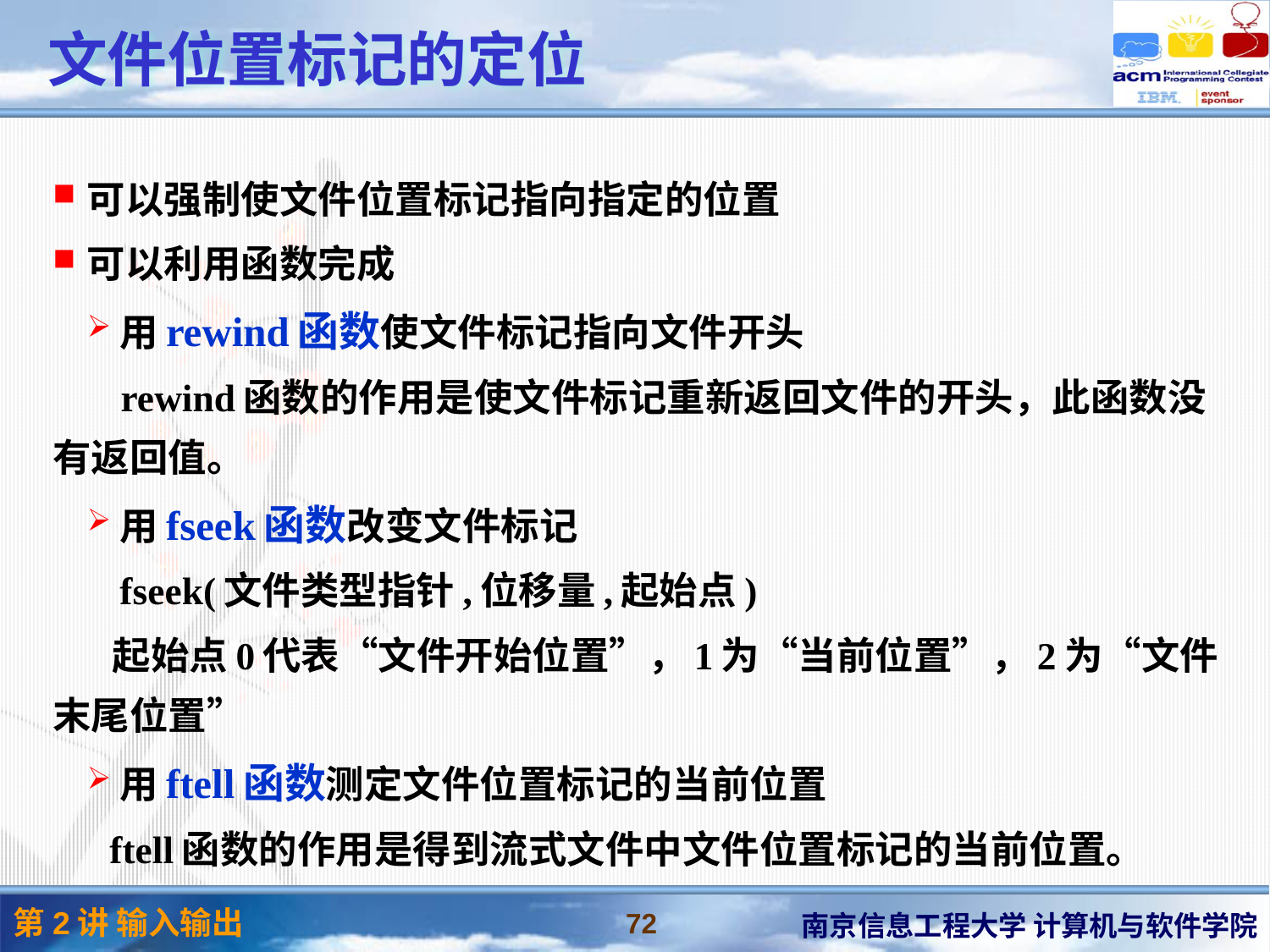

# 文件位置标记的定位
可以强制使文件位置标记指向指定的位置
可以利用函数完成
用rewind函数使文件标记指向文件开头
       rewind函数的作用是使文件标记重新返回文件的开头，此函数没有返回值。
用fseek函数改变文件标记
fseek(文件类型指针,位移量,起始点)
      起始点0代表“文件开始位置”，1为“当前位置”，2为“文件末尾位置”
用ftell函数测定文件位置标记的当前位置
ftell函数的作用是得到流式文件中文件位置标记的当前位置。